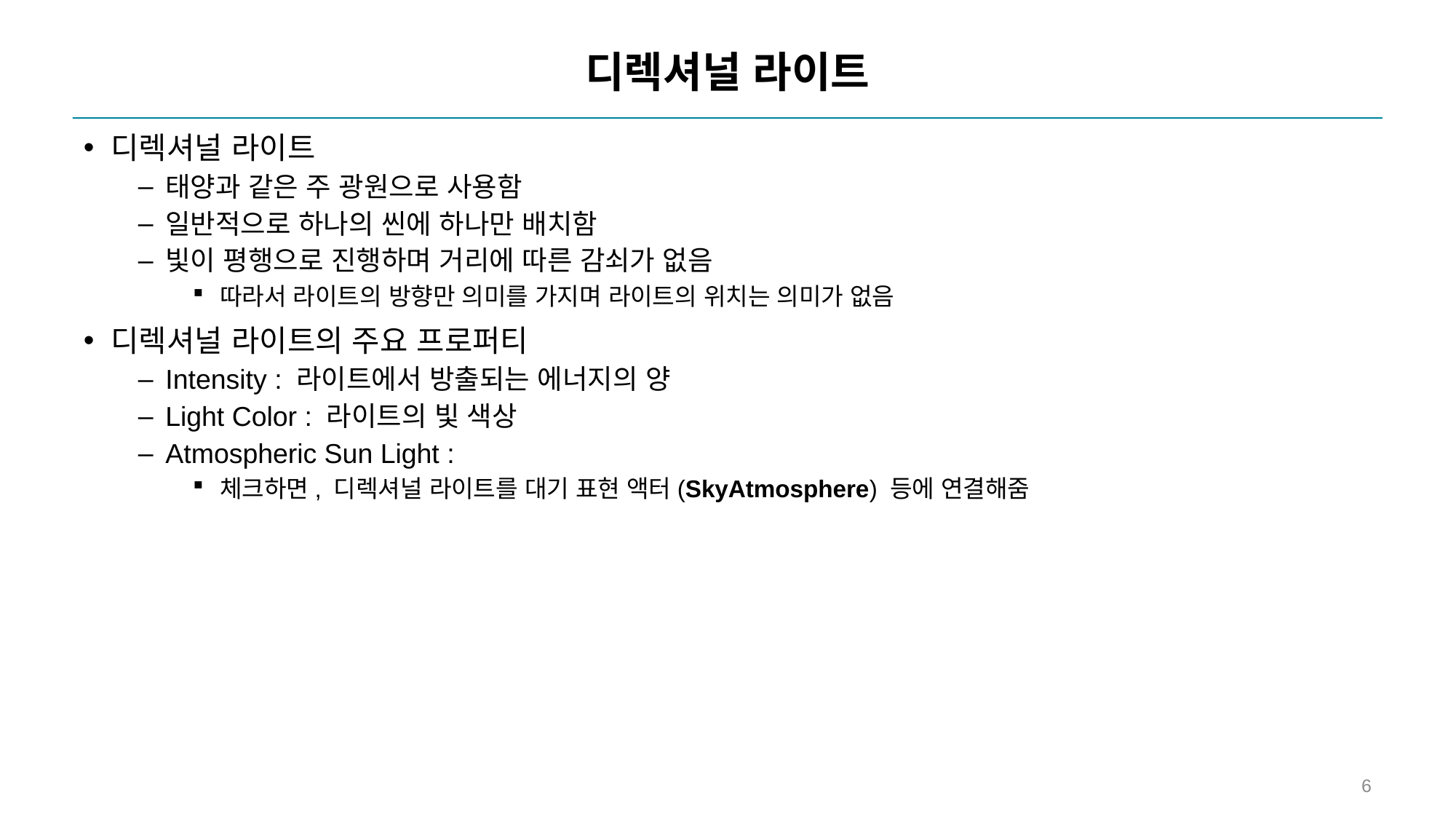

# 디렉셔널 라이트
디렉셔널 라이트
태양과 같은 주 광원으로 사용함
일반적으로 하나의 씬에 하나만 배치함
빛이 평행으로 진행하며 거리에 따른 감쇠가 없음
따라서 라이트의 방향만 의미를 가지며 라이트의 위치는 의미가 없음
디렉셔널 라이트의 주요 프로퍼티
Intensity : 라이트에서 방출되는 에너지의 양
Light Color : 라이트의 빛 색상
Atmospheric Sun Light :
체크하면, 디렉셔널 라이트를 대기 표현 액터(SkyAtmosphere) 등에 연결해줌

6